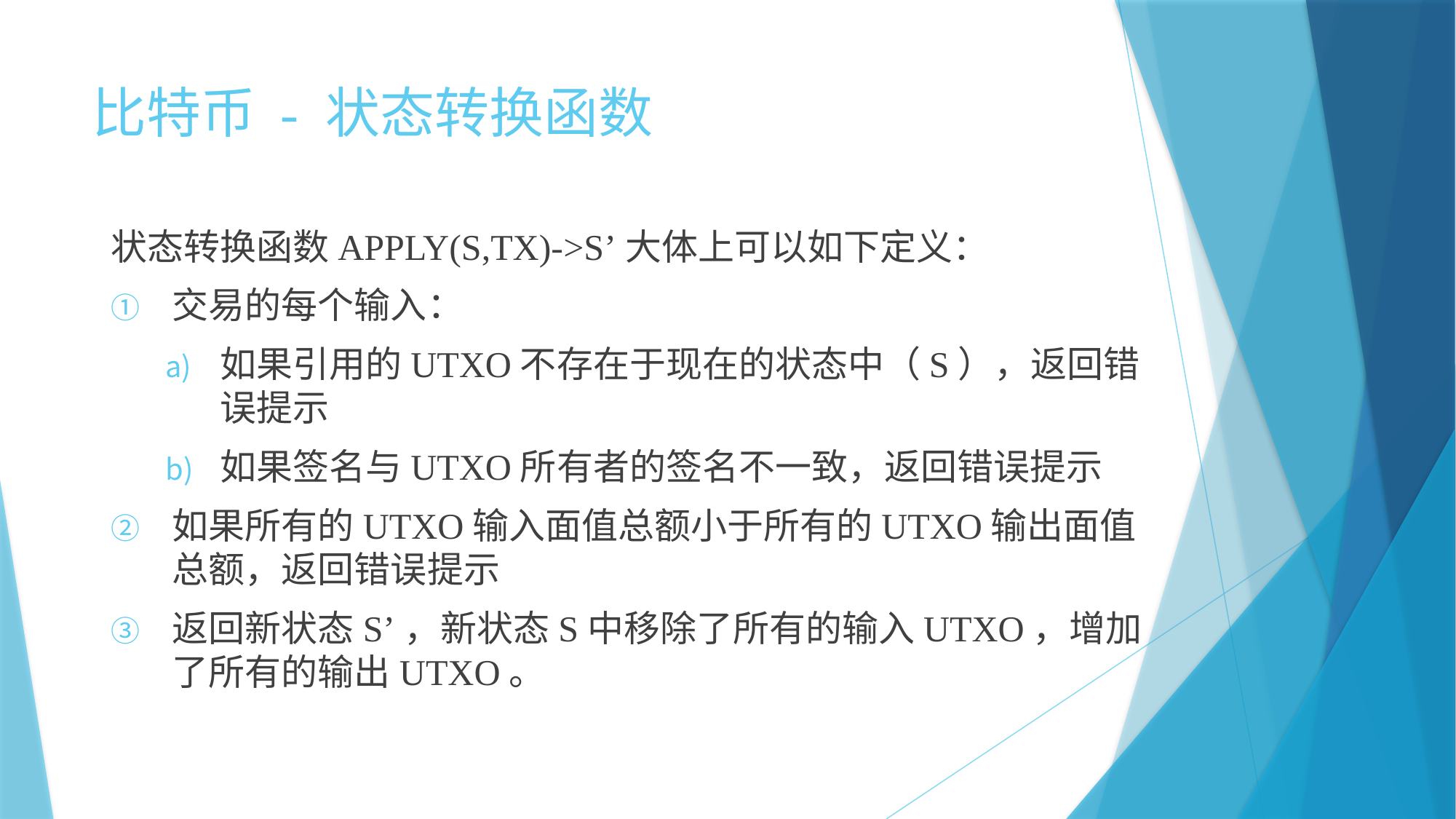

# 比特币 - 状态转换函数
状态转换函数APPLY(S,TX)->S’大体上可以如下定义：
交易的每个输入：
如果引用的UTXO不存在于现在的状态中（S），返回错误提示
如果签名与UTXO所有者的签名不一致，返回错误提示
如果所有的UTXO输入面值总额小于所有的UTXO输出面值总额，返回错误提示
返回新状态S’，新状态S中移除了所有的输入UTXO，增加了所有的输出UTXO。